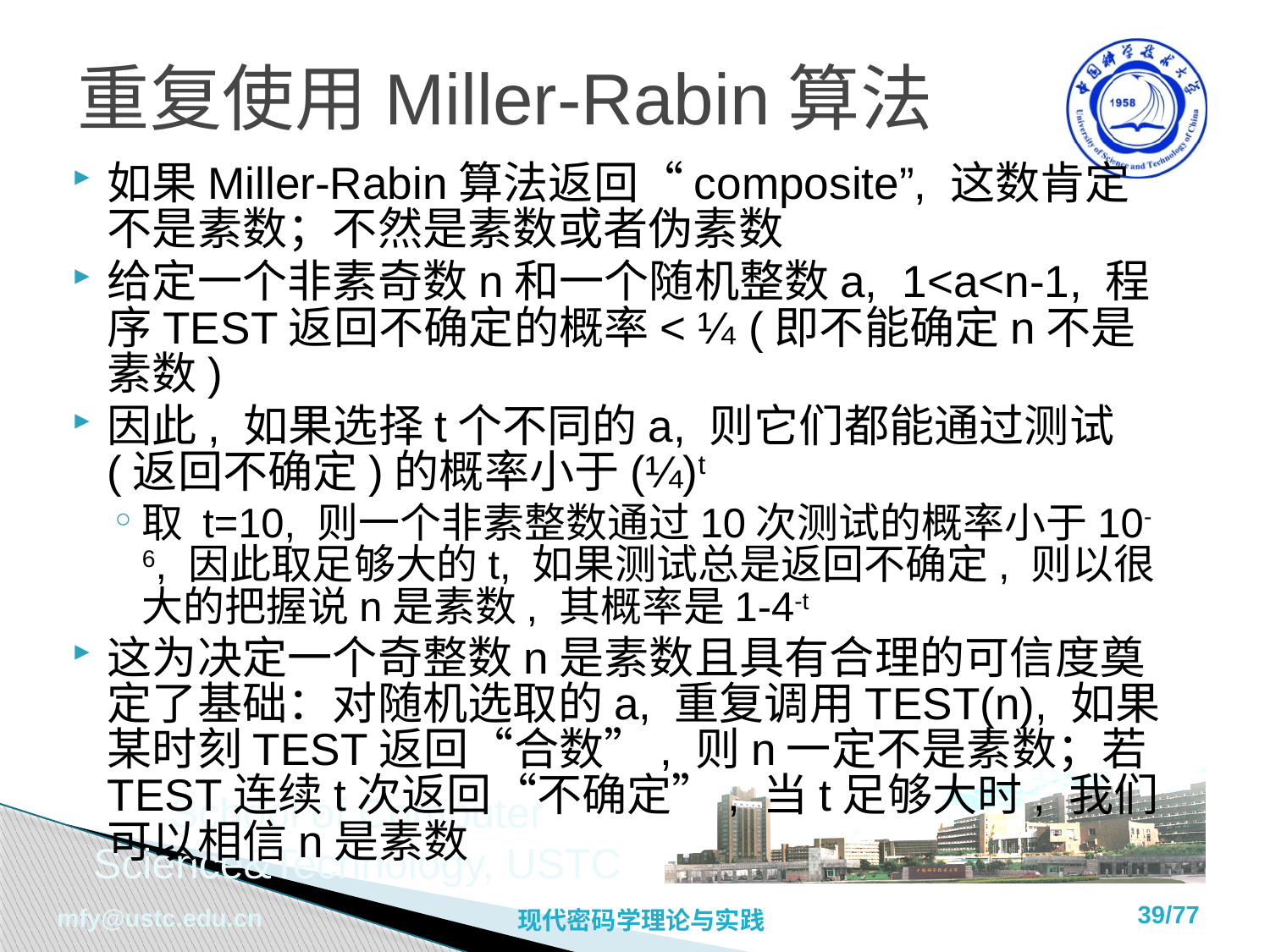

# 重复使用Miller-Rabin算法
如果Miller-Rabin算法返回“composite”, 这数肯定不是素数；不然是素数或者伪素数
给定一个非素奇数n和一个随机整数a,  1<a<n-1, 程序TEST返回不确定的概率< ¼ (即不能确定n不是素数)
因此, 如果选择t个不同的a, 则它们都能通过测试(返回不确定)的概率小于(¼)t
取 t=10, 则一个非素整数通过10次测试的概率小于10-6, 因此取足够大的t, 如果测试总是返回不确定, 则以很大的把握说n是素数, 其概率是1-4-t
这为决定一个奇整数n是素数且具有合理的可信度奠定了基础：对随机选取的a, 重复调用TEST(n), 如果某时刻TEST返回“合数”, 则n一定不是素数；若TEST连续t次返回“不确定”, 当t足够大时, 我们可以相信n是素数